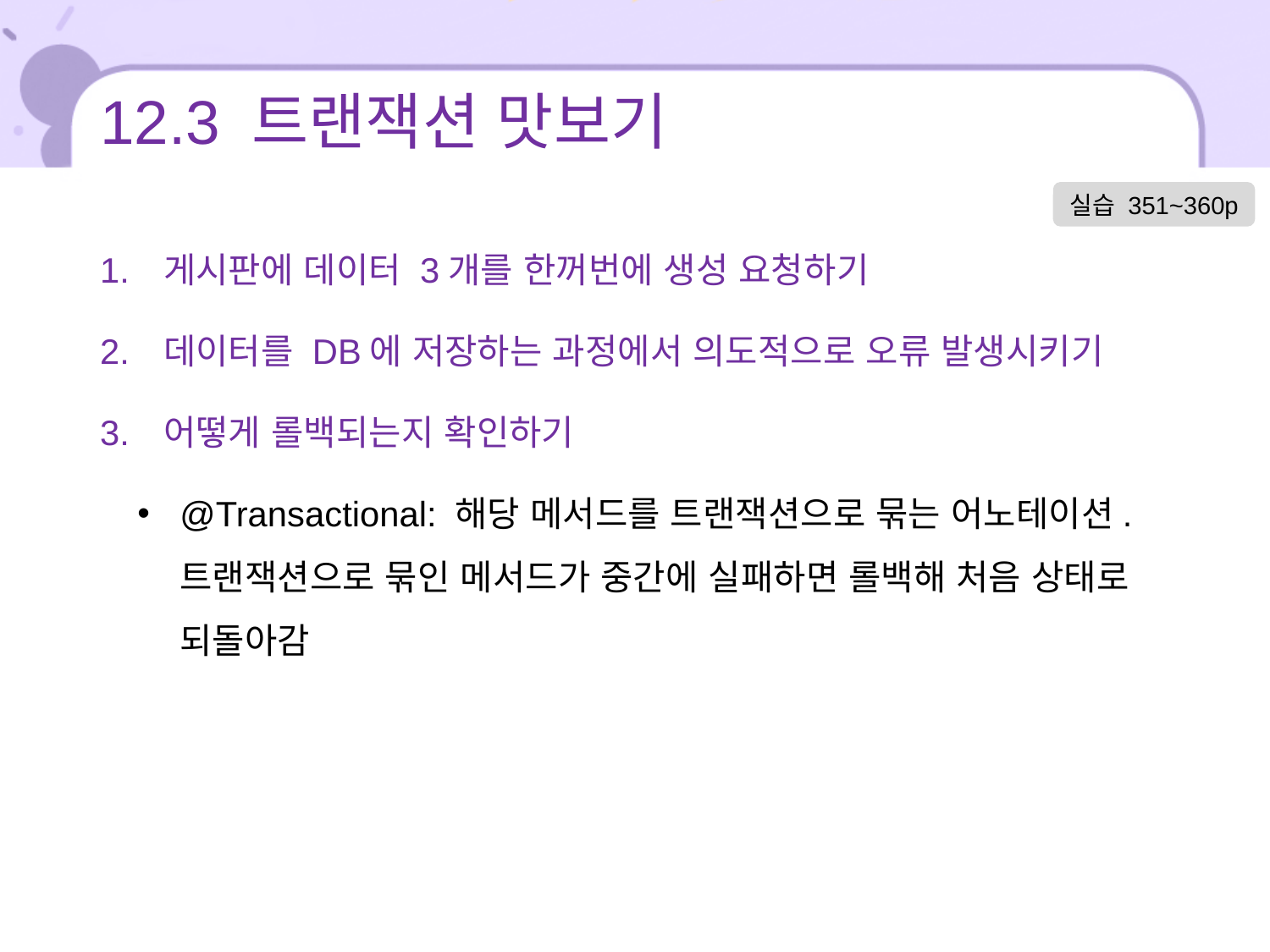

# 12.3 트랜잭션 맛보기
실습 351~360p
게시판에 데이터 3개를 한꺼번에 생성 요청하기
데이터를 DB에 저장하는 과정에서 의도적으로 오류 발생시키기
어떻게 롤백되는지 확인하기
@Transactional: 해당 메서드를 트랜잭션으로 묶는 어노테이션. 트랜잭션으로 묶인 메서드가 중간에 실패하면 롤백해 처음 상태로 되돌아감